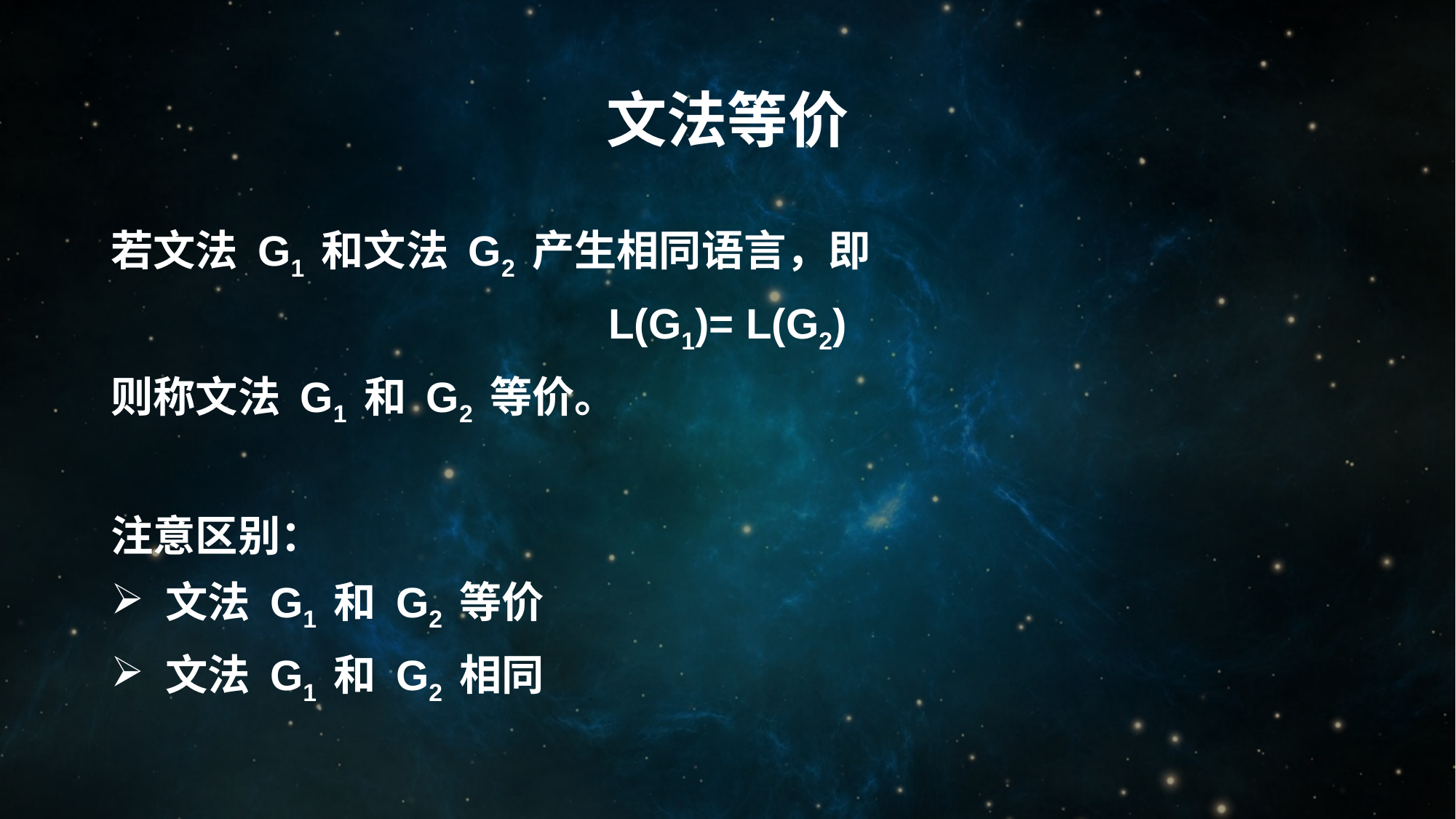

# 文法等价
若文法 G1 和文法 G2 产生相同语言，即
L(G1)= L(G2)
则称文法 G1 和 G2 等价。

注意区别：
文法 G1 和 G2 等价
文法 G1 和 G2 相同